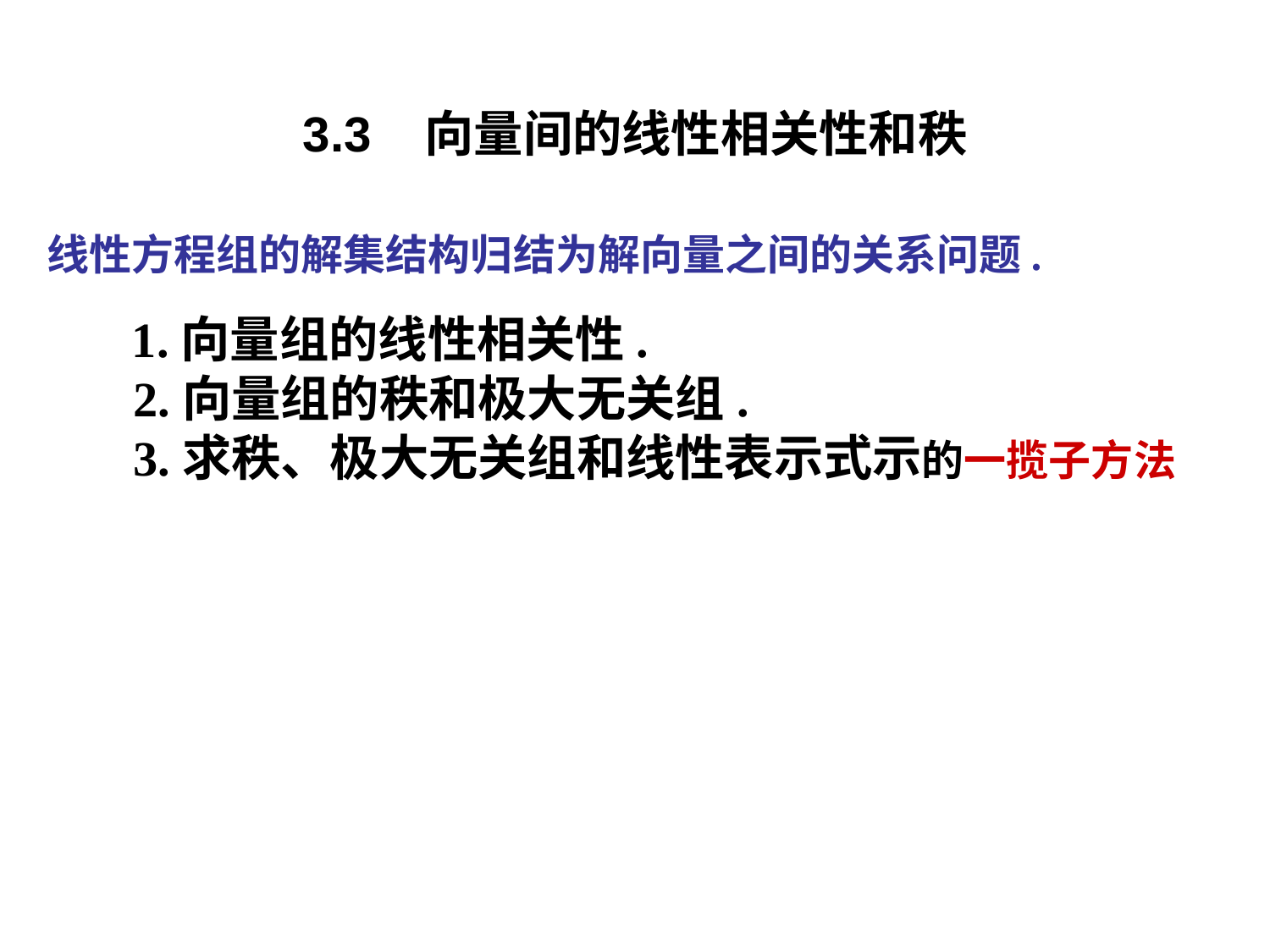

# 3.3   向量间的线性相关性和秩
线性方程组的解集结构归结为解向量之间的关系问题.
        1.向量组的线性相关性.
       2.向量组的秩和极大无关组.
       3.求秩、极大无关组和线性表示式示的一揽子方法